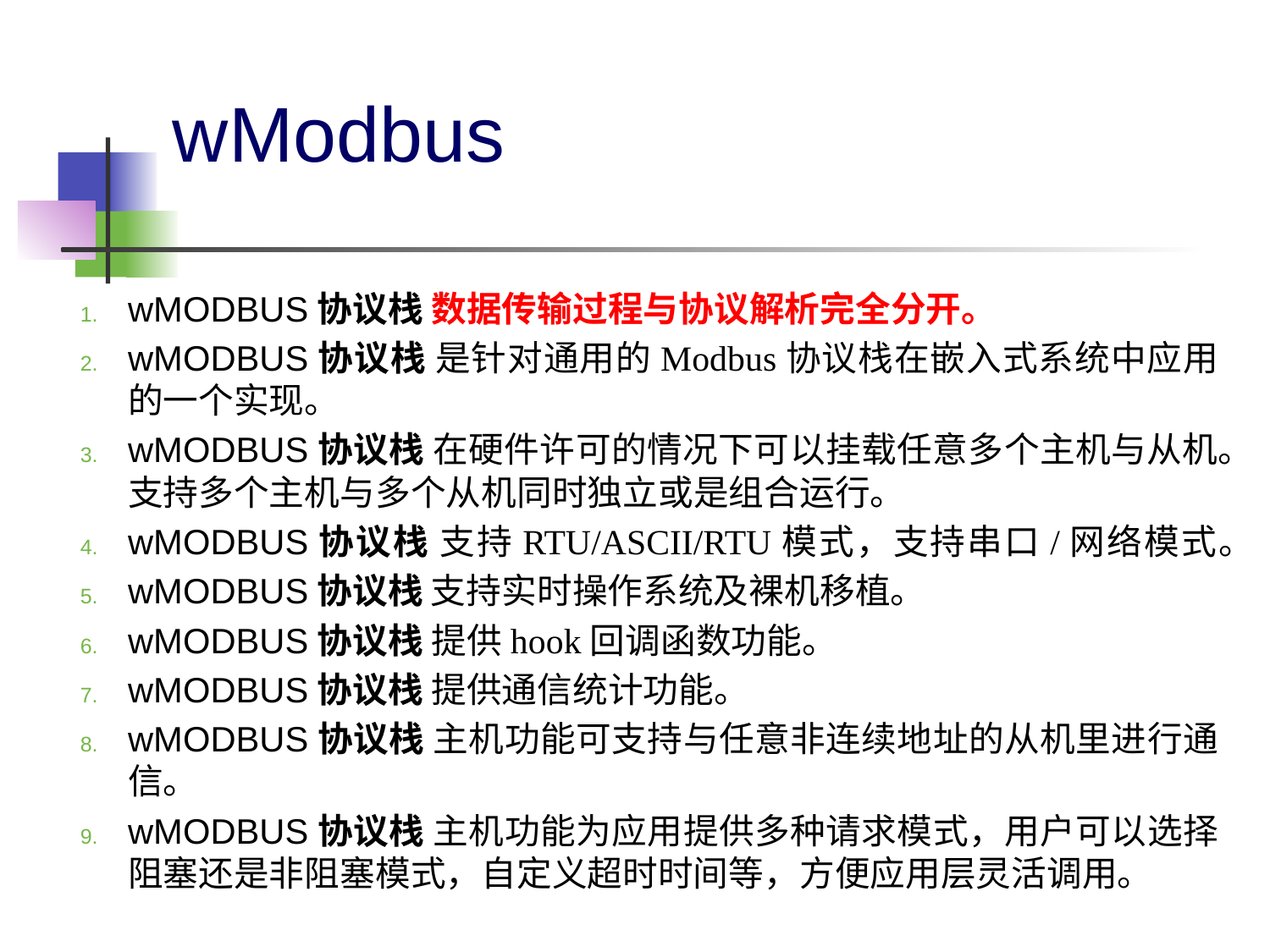

# wModbus
wMODBUS协议栈 数据传输过程与协议解析完全分开。
wMODBUS协议栈 是针对通用的Modbus协议栈在嵌入式系统中应用的一个实现。
wMODBUS协议栈 在硬件许可的情况下可以挂载任意多个主机与从机。支持多个主机与多个从机同时独立或是组合运行。
wMODBUS协议栈 支持RTU/ASCII/RTU模式，支持串口/网络模式。
wMODBUS协议栈 支持实时操作系统及裸机移植。
wMODBUS协议栈 提供hook回调函数功能。
wMODBUS协议栈 提供通信统计功能。
wMODBUS协议栈 主机功能可支持与任意非连续地址的从机里进行通信。
wMODBUS协议栈 主机功能为应用提供多种请求模式，用户可以选择阻塞还是非阻塞模式，自定义超时时间等，方便应用层灵活调用。